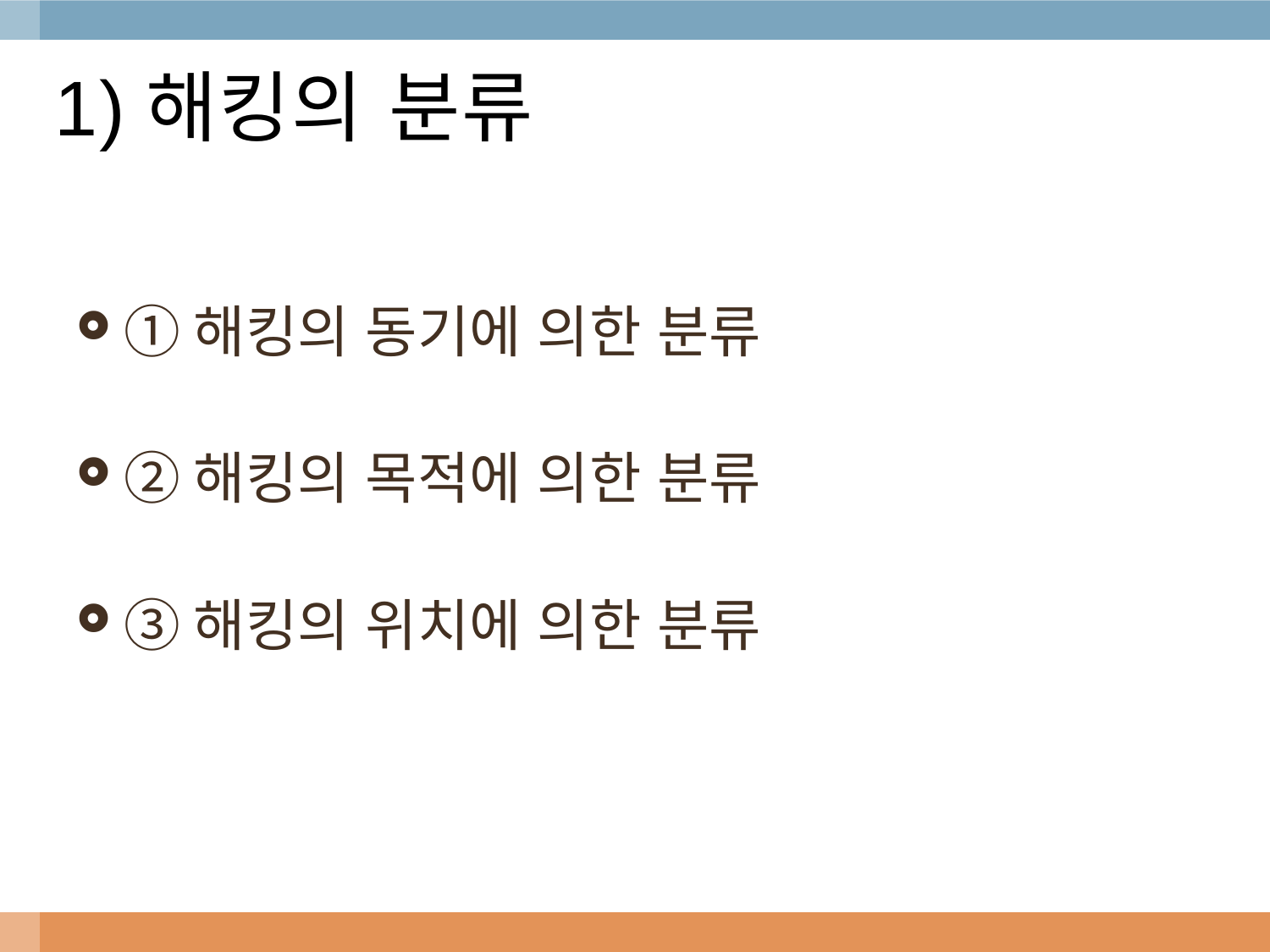

# 1)해킹의 분류
①해킹의 동기에 의한 분류
②해킹의 목적에 의한 분류
③해킹의 위치에 의한 분류